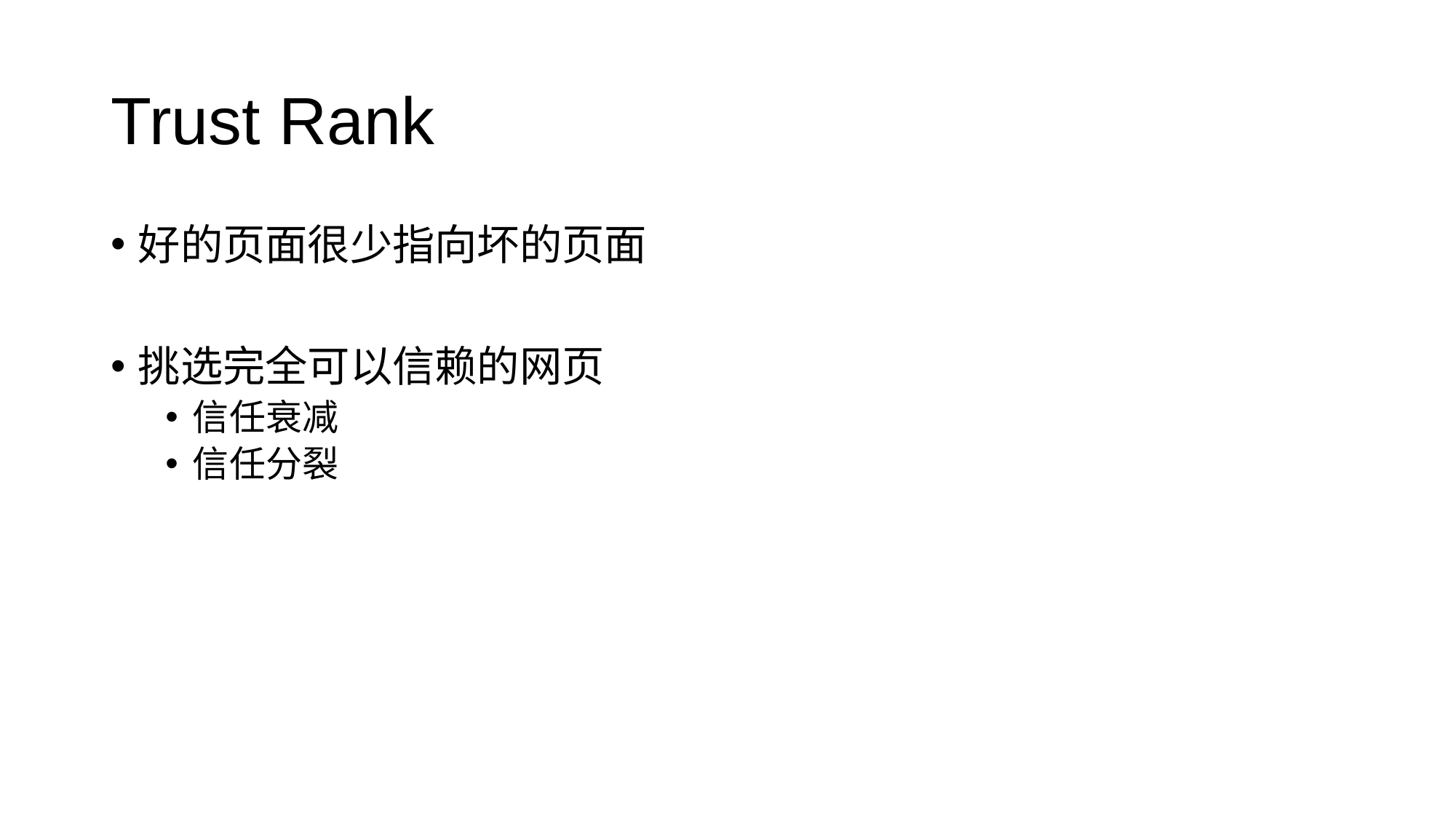

# Trust Rank
好的页面很少指向坏的页面

挑选完全可以信赖的网页
信任衰减
信任分裂